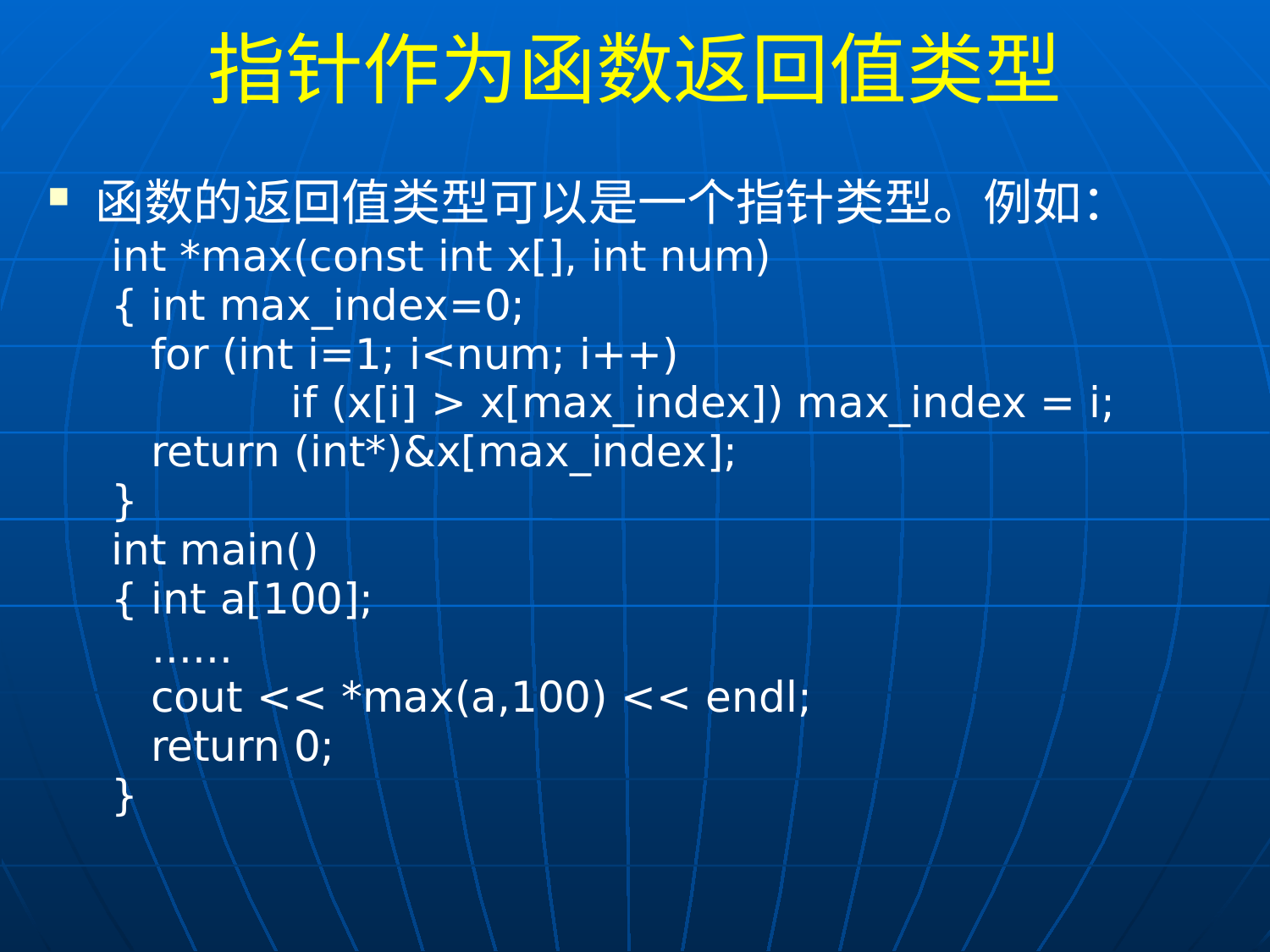

# 指针作为函数返回值类型
函数的返回值类型可以是一个指针类型。例如：
int *max(const int x[], int num)
{	int max_index=0;
	for (int i=1; i<num; i++)
		 if (x[i] > x[max_index]) max_index = i;
	return (int*)&x[max_index];
}
int main()
{ int a[100];
   ......
	cout << *max(a,100) << endl;
	return 0;
}